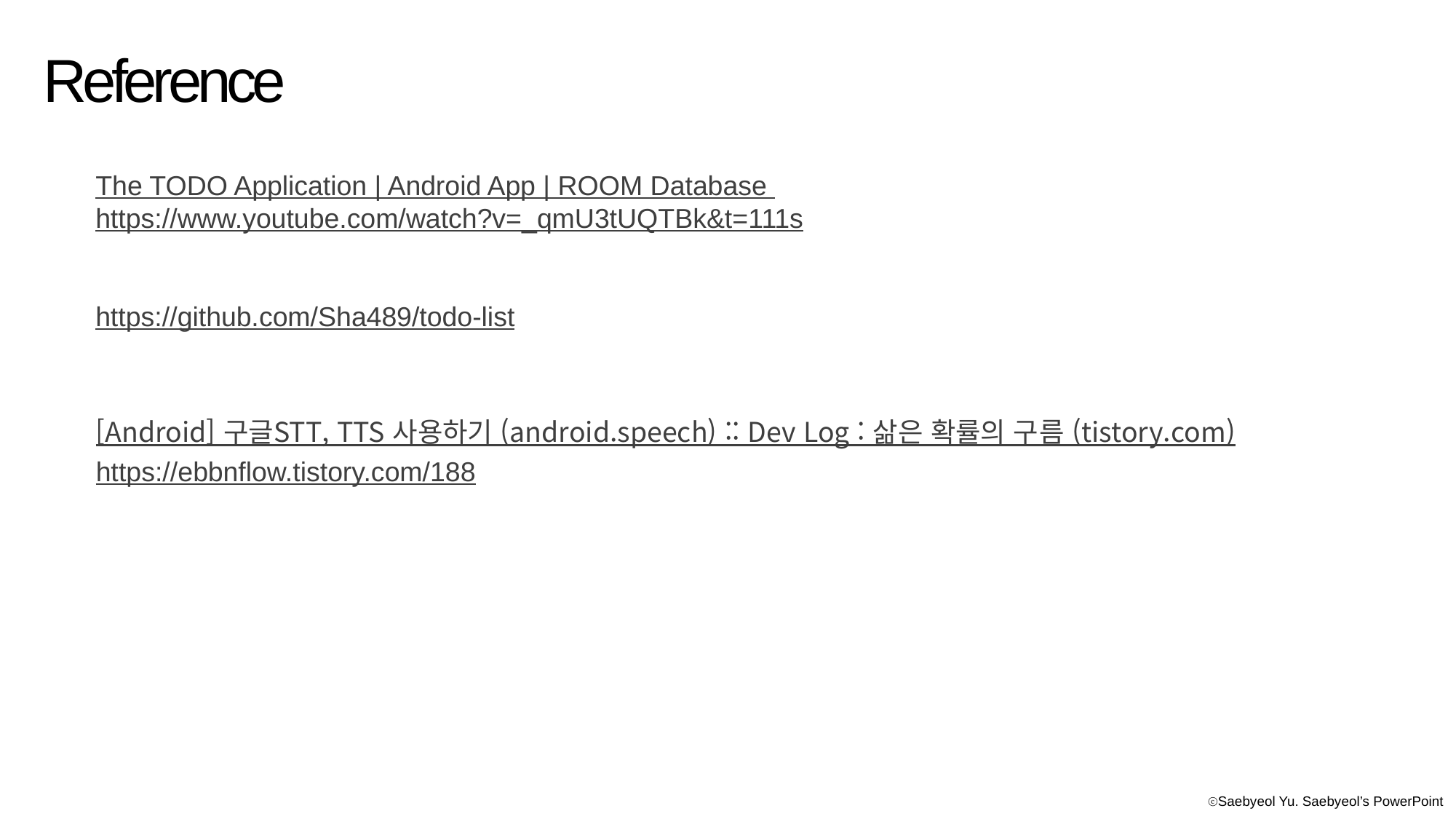

Reference
The TODO Application | Android App | ROOM Database
https://www.youtube.com/watch?v=_qmU3tUQTBk&t=111s

https://github.com/Sha489/todo-list

[Android] 구글STT, TTS 사용하기 (android.speech) :: Dev Log : 삶은 확률의 구름 (tistory.com)
https://ebbnflow.tistory.com/188